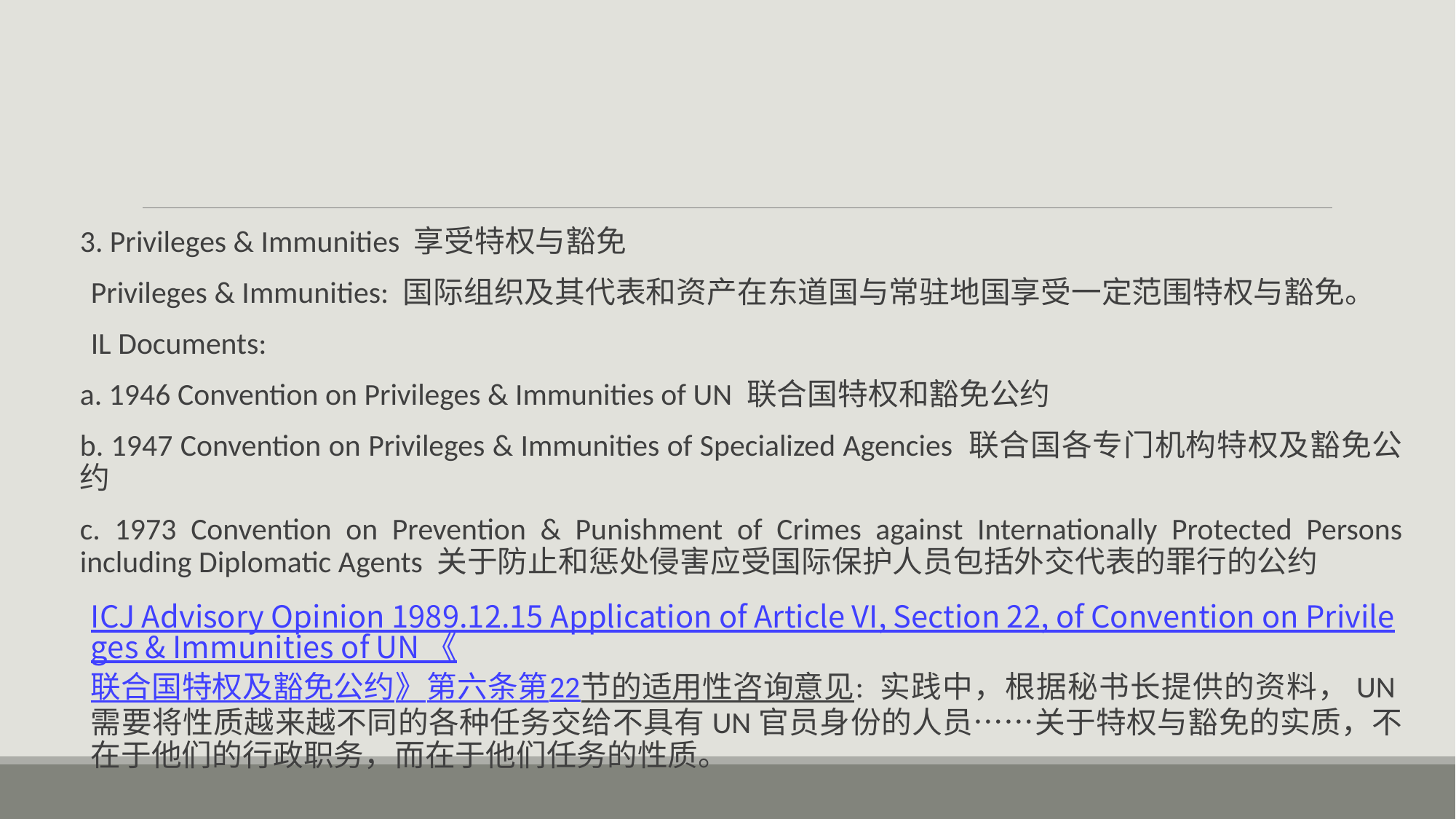

#
3. Privileges & Immunities 享受特权与豁免
Privileges & Immunities: 国际组织及其代表和资产在东道国与常驻地国享受一定范围特权与豁免。
IL Documents:
a. 1946 Convention on Privileges & Immunities of UN 联合国特权和豁免公约
b. 1947 Convention on Privileges & Immunities of Specialized Agencies 联合国各专门机构特权及豁免公约
c. 1973 Convention on Prevention & Punishment of Crimes against Internationally Protected Persons including Diplomatic Agents 关于防止和惩处侵害应受国际保护人员包括外交代表的罪行的公约
ICJ Advisory Opinion 1989.12.15 Application of Article VI, Section 22, of Convention on Privileges & Immunities of UN 《联合国特权及豁免公约》第六条第22节的适用性咨询意见: 实践中，根据秘书长提供的资料，UN需要将性质越来越不同的各种任务交给不具有UN官员身份的人员……关于特权与豁免的实质，不在于他们的行政职务，而在于他们任务的性质。